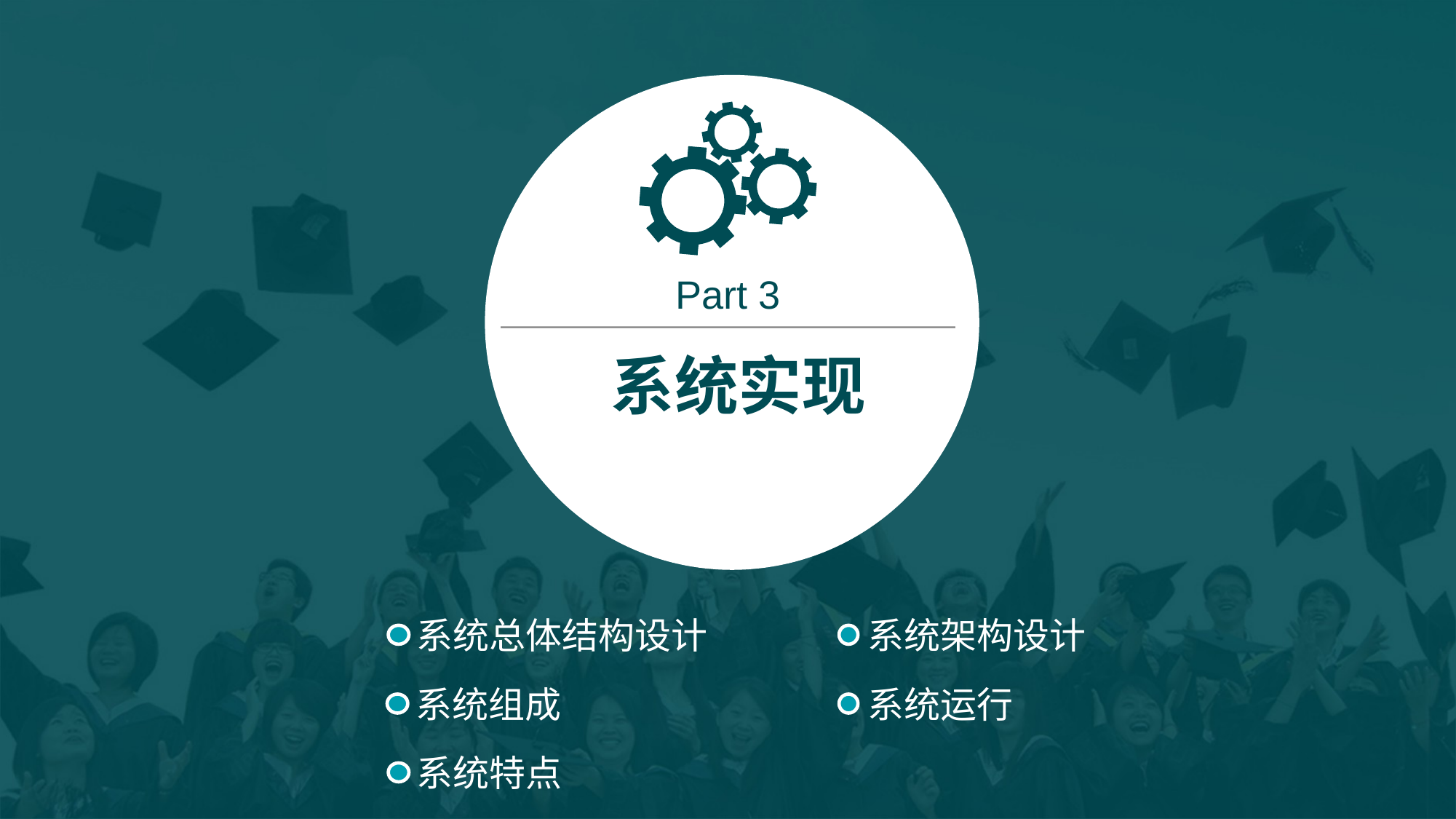

Part 3

系统实现
系统总体结构设计
系统架构设计

系统运行
系统组成

系统特点